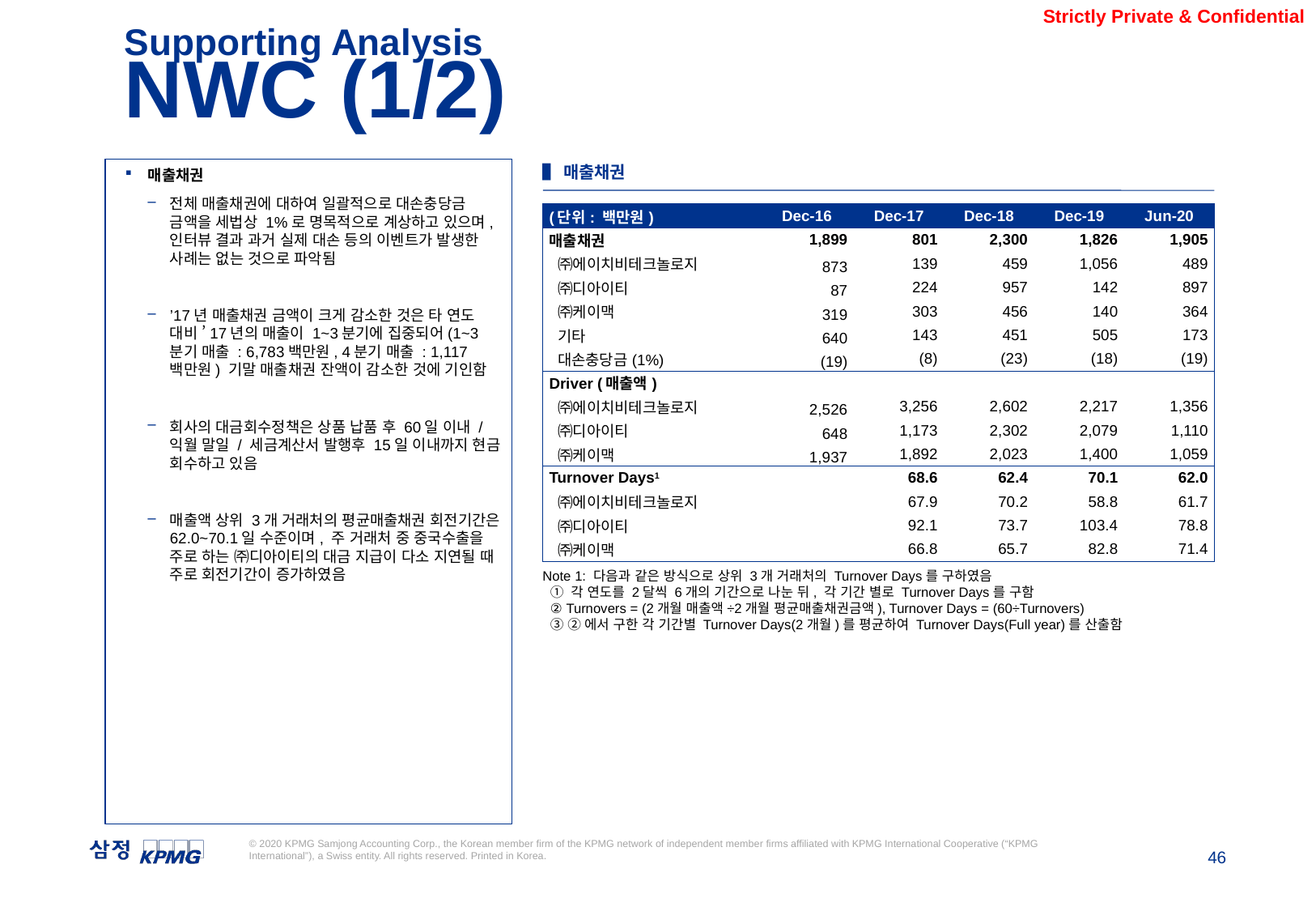

Supporting Analysis
NWC (1/2)
▌매출채권

매출채권
전체 매출채권에 대하여 일괄적으로 대손충당금 금액을 세법상 1%로 명목적으로 계상하고 있으며, 인터뷰 결과 과거 실제 대손 등의 이벤트가 발생한 사례는 없는 것으로 파악됨

’17년 매출채권 금액이 크게 감소한 것은 타 연도 대비 ’17년의 매출이 1~3분기에 집중되어(1~3분기 매출 : 6,783백만원, 4분기 매출 : 1,117백만원) 기말 매출채권 잔액이 감소한 것에 기인함

회사의 대금회수정책은 상품 납품 후 60일 이내 / 익월 말일 / 세금계산서 발행후 15일 이내까지 현금 회수하고 있음

매출액 상위 3개 거래처의 평균매출채권 회전기간은 62.0~70.1일 수준이며, 주 거래처 중 중국수출을 주로 하는 ㈜디아이티의 대금 지급이 다소 지연될 때 주로 회전기간이 증가하였음

| (단위: 백만원) | Dec-16 | Dec-17 | Dec-18 | Dec-19 | Jun-20 |
| --- | --- | --- | --- | --- | --- |
| 매출채권 | 1,899 | 801 | 2,300 | 1,826 | 1,905 |
| ㈜에이치비테크놀로지 | 873 | 139 | 459 | 1,056 | 489 |
| ㈜디아이티 | 87 | 224 | 957 | 142 | 897 |
| ㈜케이맥 | 319 | 303 | 456 | 140 | 364 |
| 기타 | 640 | 143 | 451 | 505 | 173 |
| 대손충당금(1%) | (19) | (8) | (23) | (18) | (19) |
| Driver (매출액) |  |  |  |  |  |
| ㈜에이치비테크놀로지 | 2,526 | 3,256 | 2,602 | 2,217 | 1,356 |
| ㈜디아이티 | 648 | 1,173 | 2,302 | 2,079 | 1,110 |
| ㈜케이맥 | 1,937 | 1,892 | 2,023 | 1,400 | 1,059 |
| Turnover Days1 |  | 68.6 | 62.4 | 70.1 | 62.0 |
| ㈜에이치비테크놀로지 |  | 67.9 | 70.2 | 58.8 | 61.7 |
| ㈜디아이티 |  | 92.1 | 73.7 | 103.4 | 78.8 |
| ㈜케이맥 |  | 66.8 | 65.7 | 82.8 | 71.4 |
Note 1: 다음과 같은 방식으로 상위 3개 거래처의 Turnover Days를 구하였음
  ① 각 연도를 2달씩 6개의 기간으로 나눈 뒤, 각 기간 별로 Turnover Days를 구함
  ② Turnovers = (2개월 매출액÷2개월 평균매출채권금액), Turnover Days = (60÷Turnovers)
  ③ ②에서 구한 각 기간별 Turnover Days(2개월)를 평균하여 Turnover Days(Full year)를 산출함